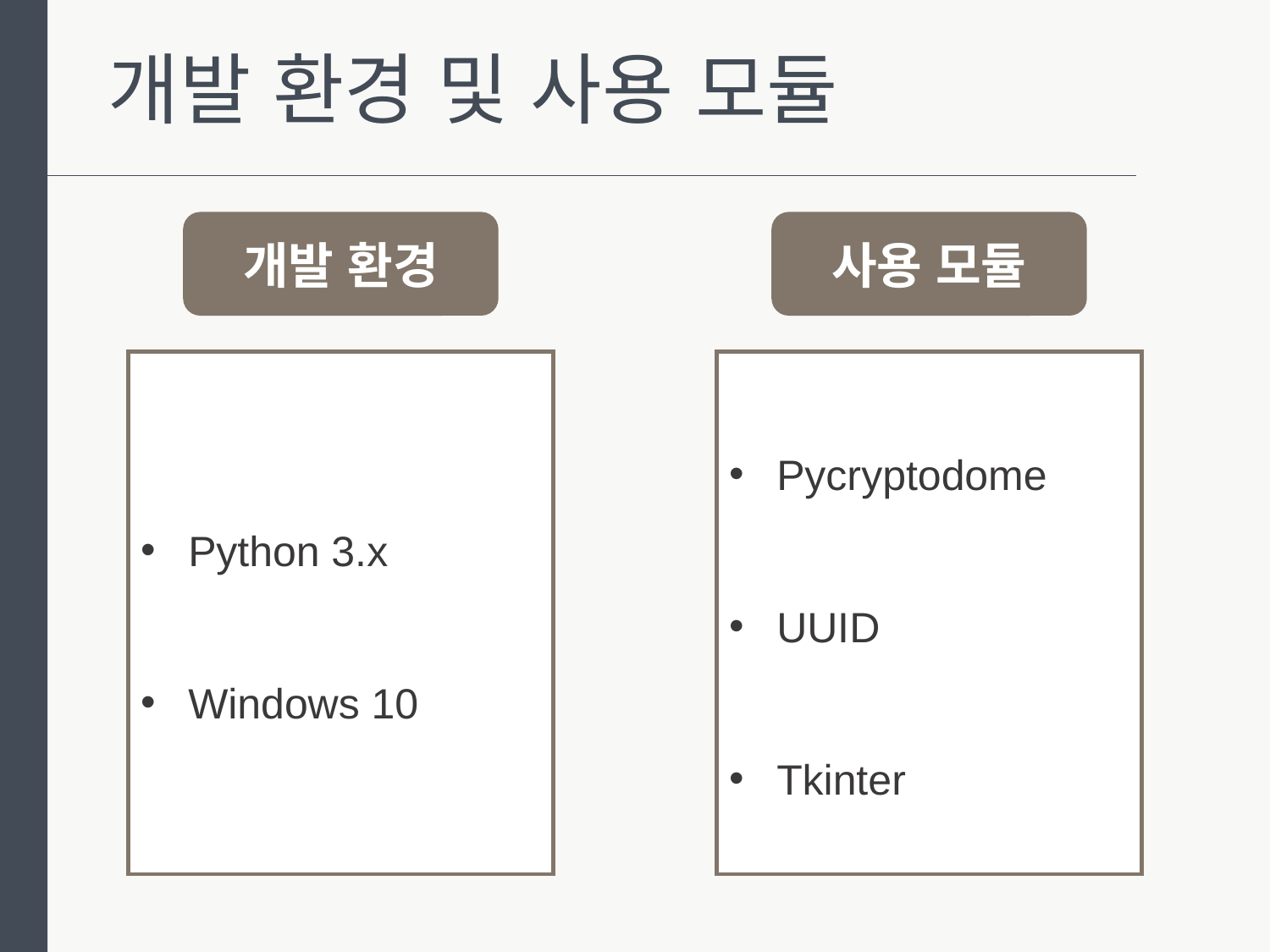

개발 환경 및 사용 모듈
개발 환경
Python 3.x

Windows 10
사용 모듈
Pycryptodome

UUID

Tkinter